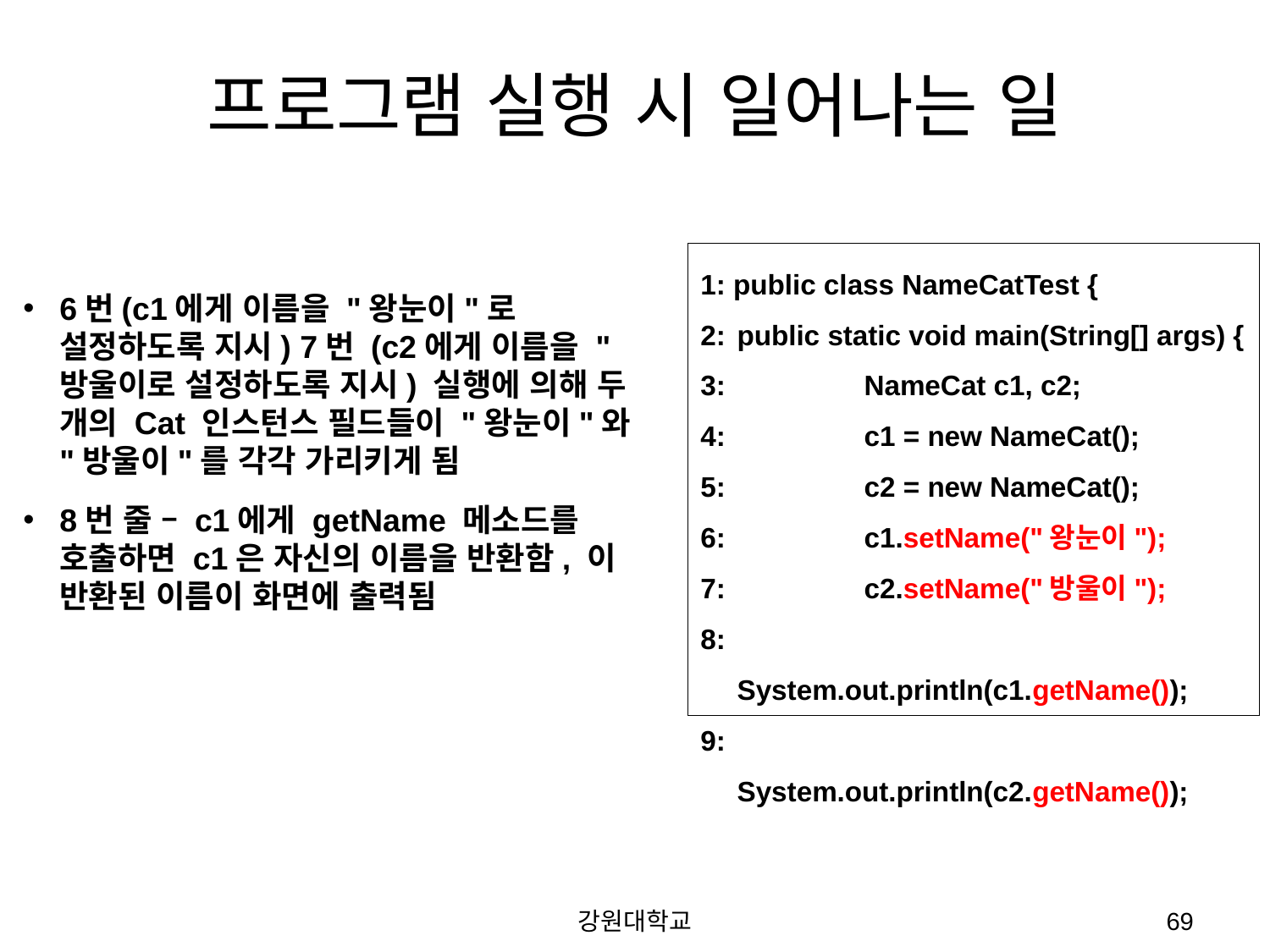

# 프로그램 실행 시 일어나는 일
1: public class NameCatTest {
2: 	public static void main(String[] args) {
3:		NameCat c1, c2;
4:		c1 = new NameCat();
5:		c2 = new NameCat();
6:		c1.setName("왕눈이");
7:		c2.setName("방울이");
8:		System.out.println(c1.getName());
9:		System.out.println(c2.getName());
6번(c1에게 이름을 "왕눈이"로 설정하도록 지시) 7번 (c2에게 이름을 "방울이로 설정하도록 지시) 실행에 의해 두 개의 Cat 인스턴스 필드들이 "왕눈이"와 "방울이"를 각각 가리키게 됨
8번 줄 – c1에게 getName 메소드를 호출하면 c1은 자신의 이름을 반환함, 이 반환된 이름이 화면에 출력됨
강원대학교
69